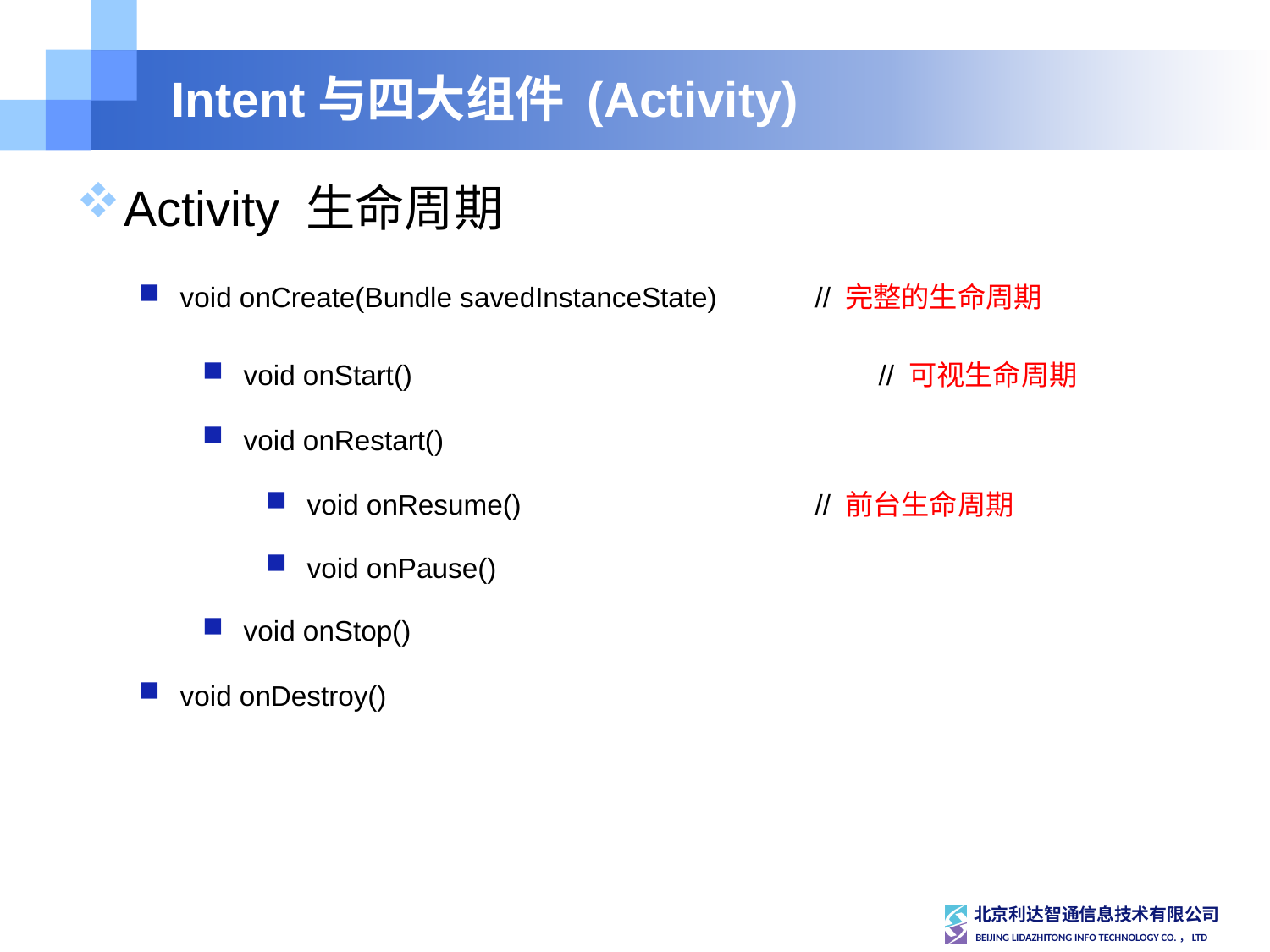

# Intent与四大组件 (Activity)
Activity 生命周期
void onCreate(Bundle savedInstanceState) 	// 完整的生命周期
void onStart() 				// 可视生命周期
void onRestart()
void onResume() 			// 前台生命周期
void onPause()
void onStop()
void onDestroy()